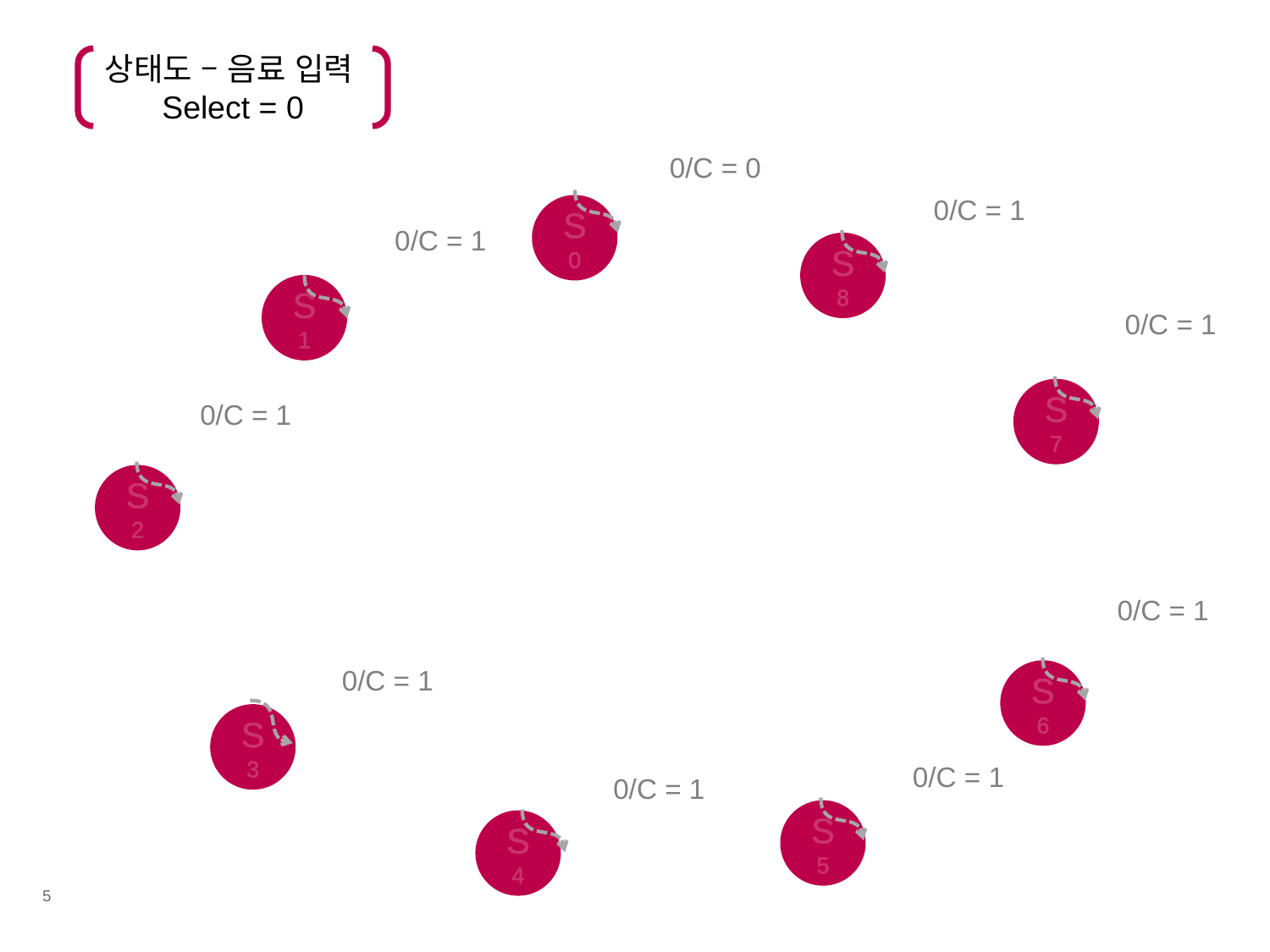

상태도 – 음료 입력Select = 0
0/C = 0
0/C = 1
S0
0/C = 1
S8
S1
0/C = 1
S7
0/C = 1
S2
0/C = 1
0/C = 1
S6
S3
0/C = 1
0/C = 1
S5
S4